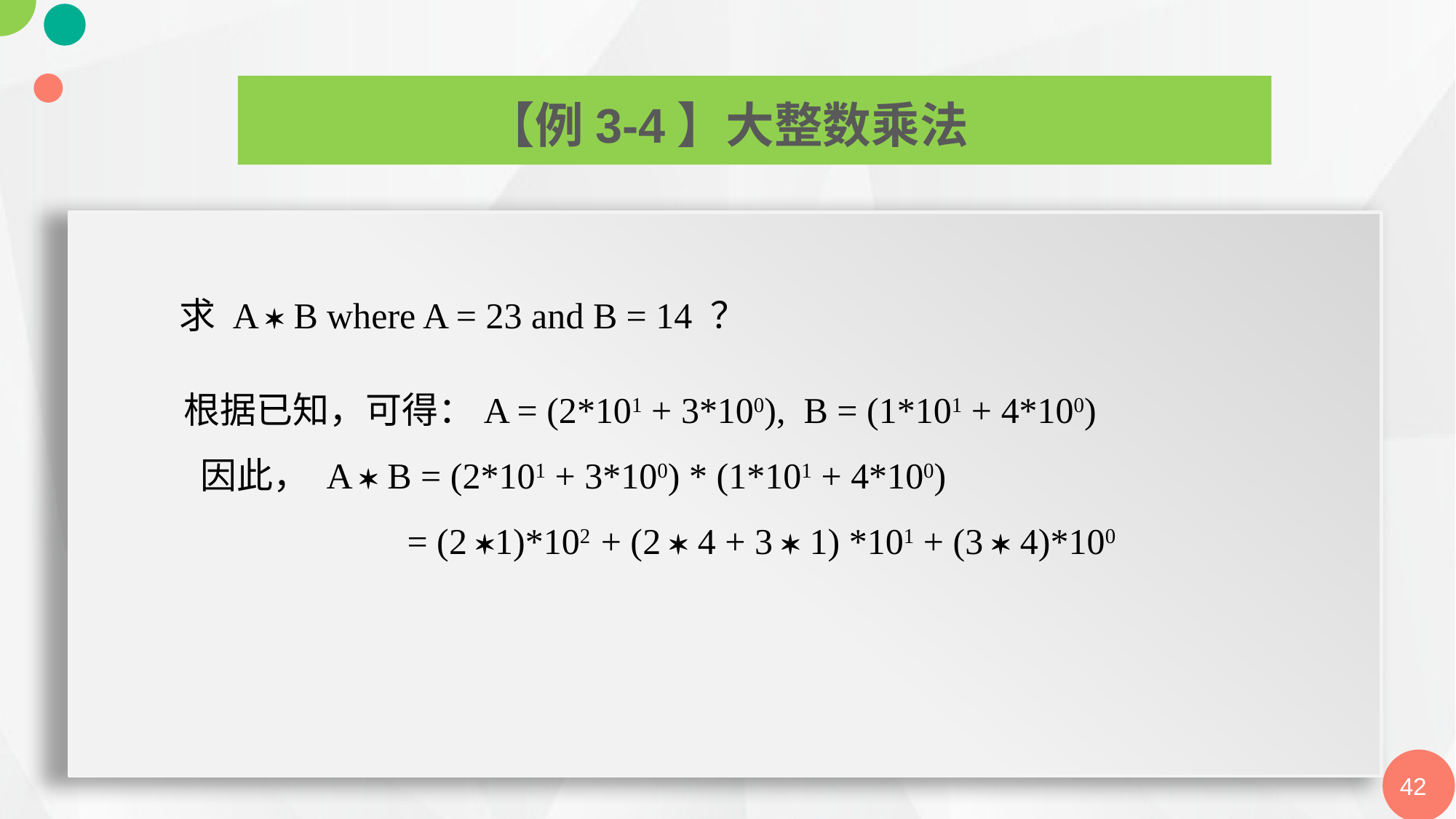

【例3-4】大整数乘法
求 A ∗ B where A = 23 and B = 14 ？
     根据已知，可得：A = (2*101 + 3*100),  B = (1*101 + 4*100)
       因此， A ∗ B = (2*101 + 3*100) * (1*101 + 4*100)
		      = (2 ∗1)*102  + (2 ∗ 4 + 3 ∗ 1) *101 + (3 ∗ 4)*100